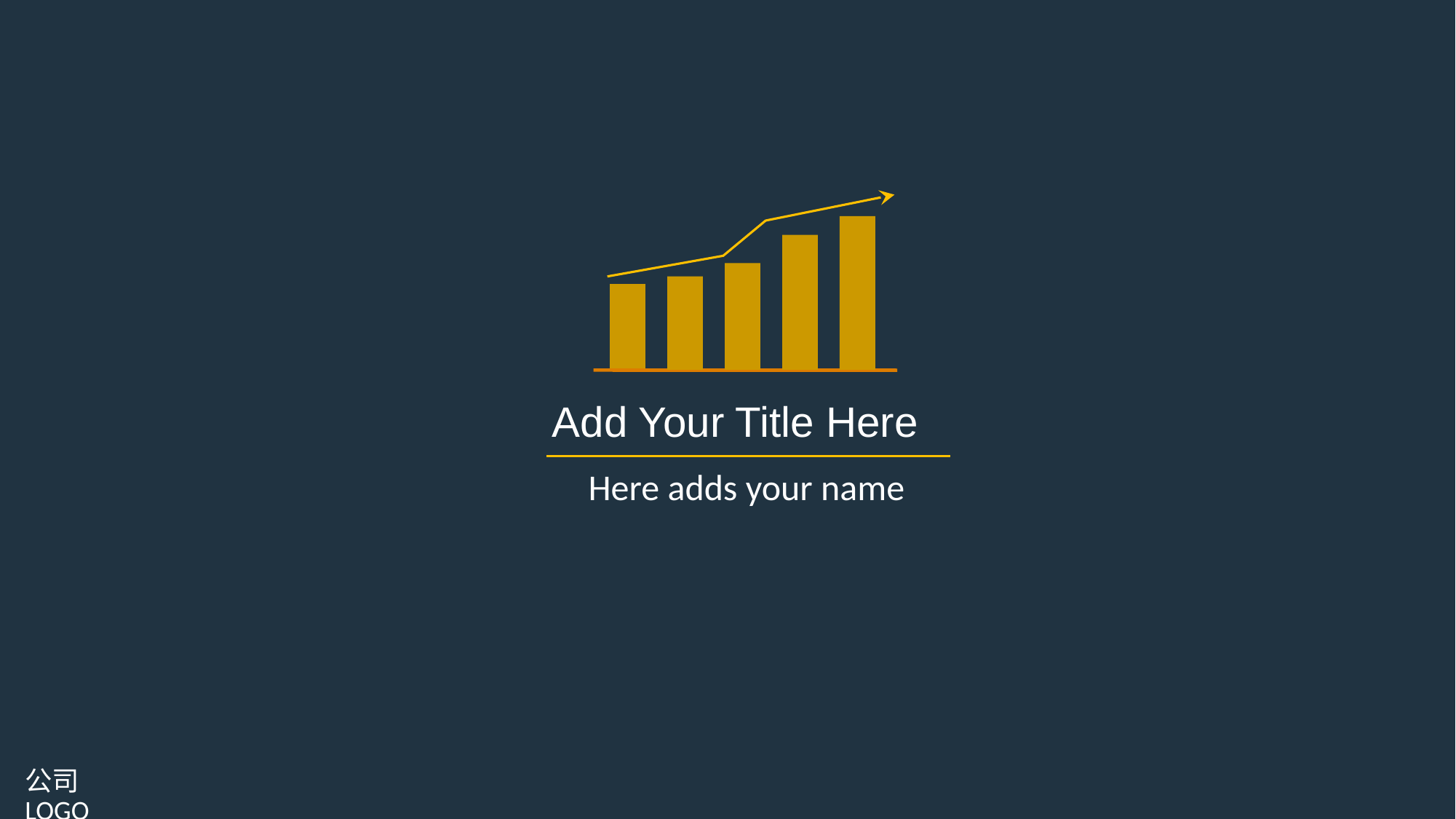

Add Your Title Here
Here adds your name
公司LOGO